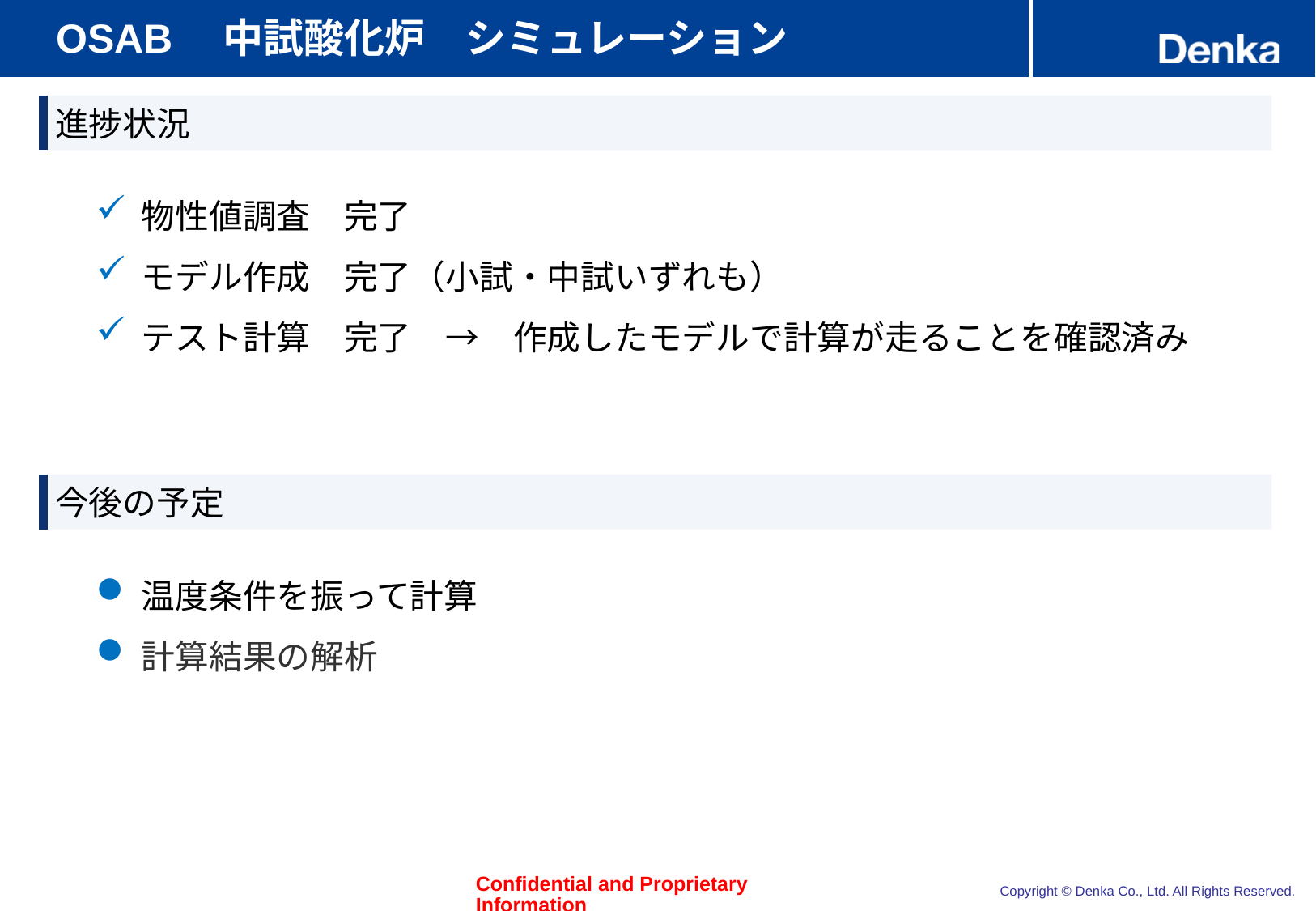

# OSAB　中試酸化炉　シミュレーション
進捗状況

物性値調査　完了
モデル作成　完了（小試・中試いずれも）
テスト計算　完了　→　作成したモデルで計算が走ることを確認済み
今後の予定

温度条件を振って計算
計算結果の解析